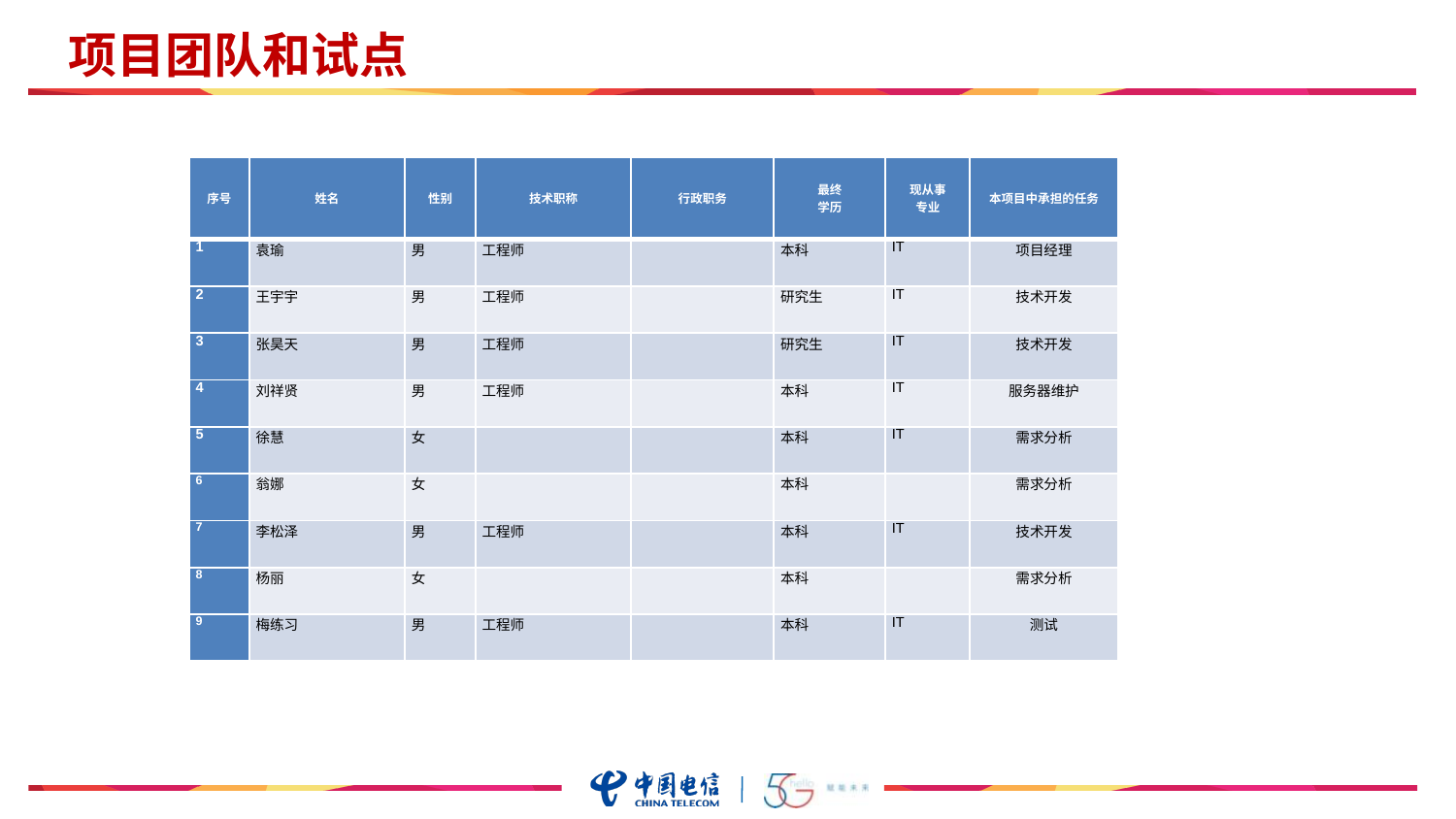

项目团队和试点
| 序号 | 姓名 | 性别 | 技术职称 | 行政职务 | 最终 学历 | 现从事 专业 | 本项目中承担的任务 |
| --- | --- | --- | --- | --- | --- | --- | --- |
| 1 | 袁瑜 | 男 | 工程师 |  | 本科 | IT | 项目经理 |
| 2 | 王宇宇 | 男 | 工程师 |  | 研究生 | IT | 技术开发 |
| 3 | 张昊天 | 男 | 工程师 |  | 研究生 | IT | 技术开发 |
| 4 | 刘祥贤 | 男 | 工程师 |  | 本科 | IT | 服务器维护 |
| 5 | 徐慧 | 女 |  |  | 本科 | IT | 需求分析 |
| 6 | 翁娜 | 女 |  |  | 本科 |  | 需求分析 |
| 7 | 李松泽 | 男 | 工程师 |  | 本科 | IT | 技术开发 |
| 8 | 杨丽 | 女 |  |  | 本科 |  | 需求分析 |
| 9 | 梅练习 | 男 | 工程师 |  | 本科 | IT | 测试 |